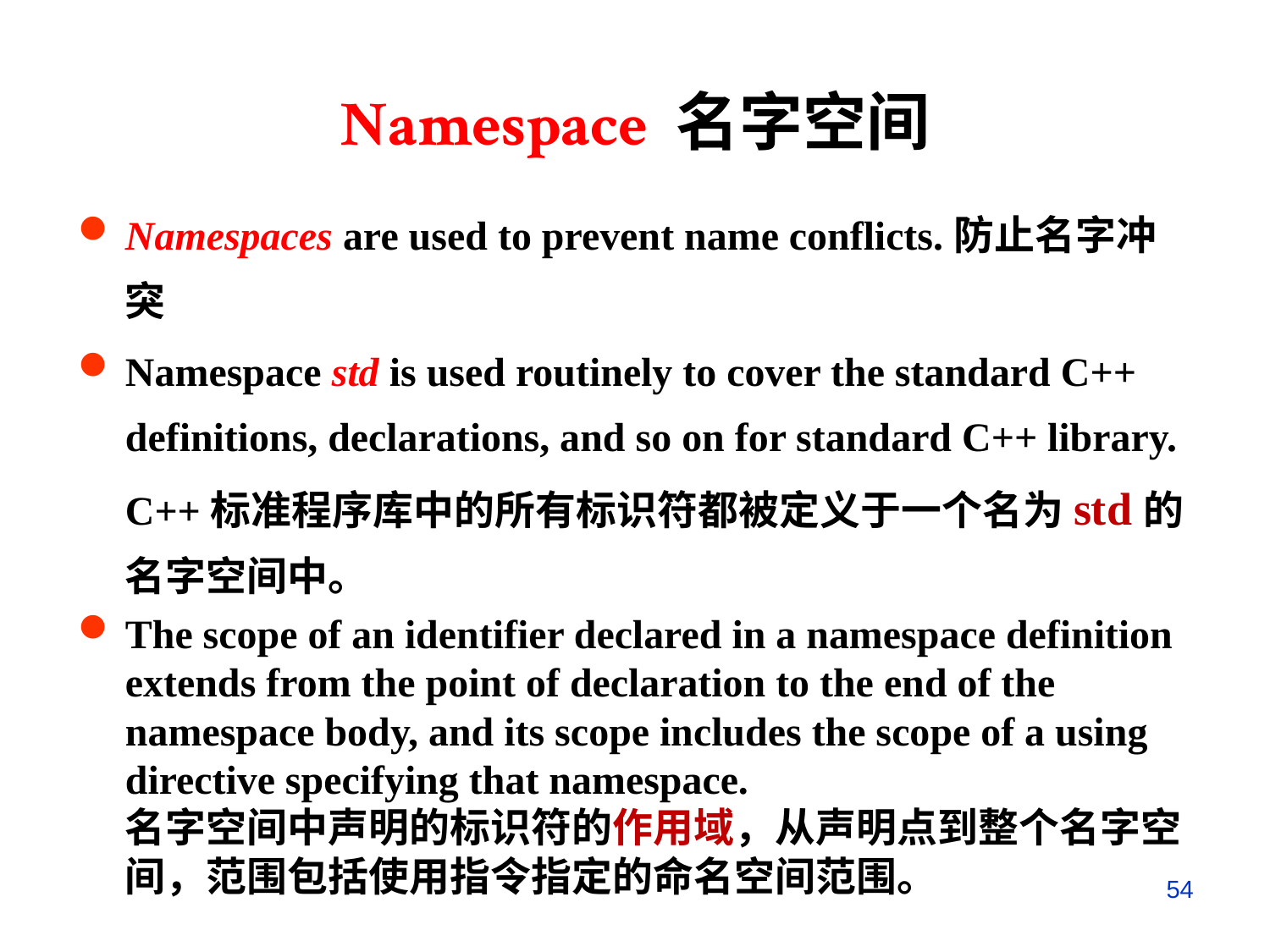

Namespace 名字空间
Namespaces are used to prevent name conflicts.防止名字冲突
Namespace std is used routinely to cover the standard C++ definitions, declarations, and so on for standard C++ library.
C++标准程序库中的所有标识符都被定义于一个名为std的名字空间中。
The scope of an identifier declared in a namespace definition extends from the point of declaration to the end of the namespace body, and its scope includes the scope of a using directive specifying that namespace.
名字空间中声明的标识符的作用域，从声明点到整个名字空间，范围包括使用指令指定的命名空间范围。
54